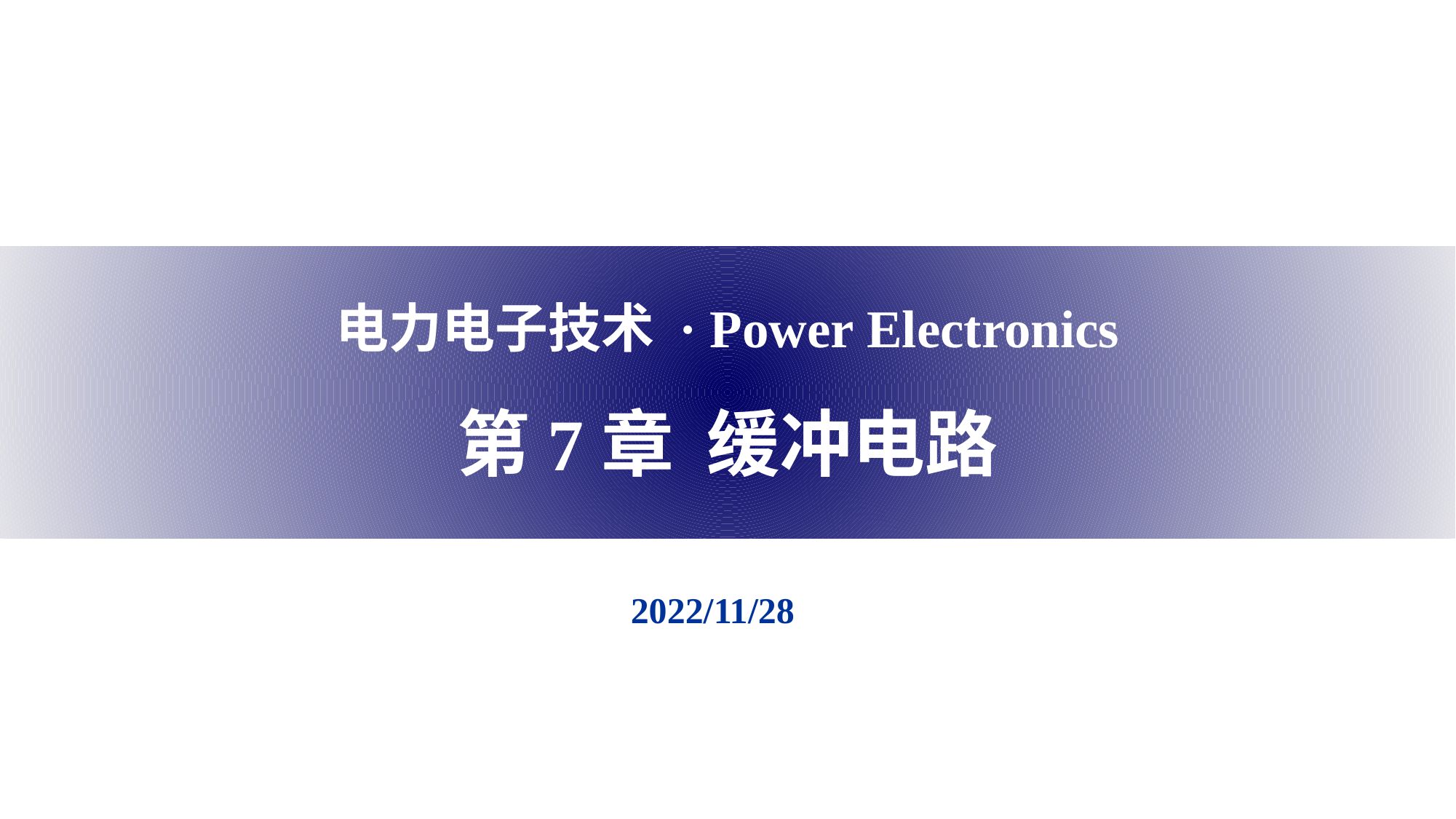

电力电子技术 · Power Electronics
第7章  缓冲电路
2022/11/28